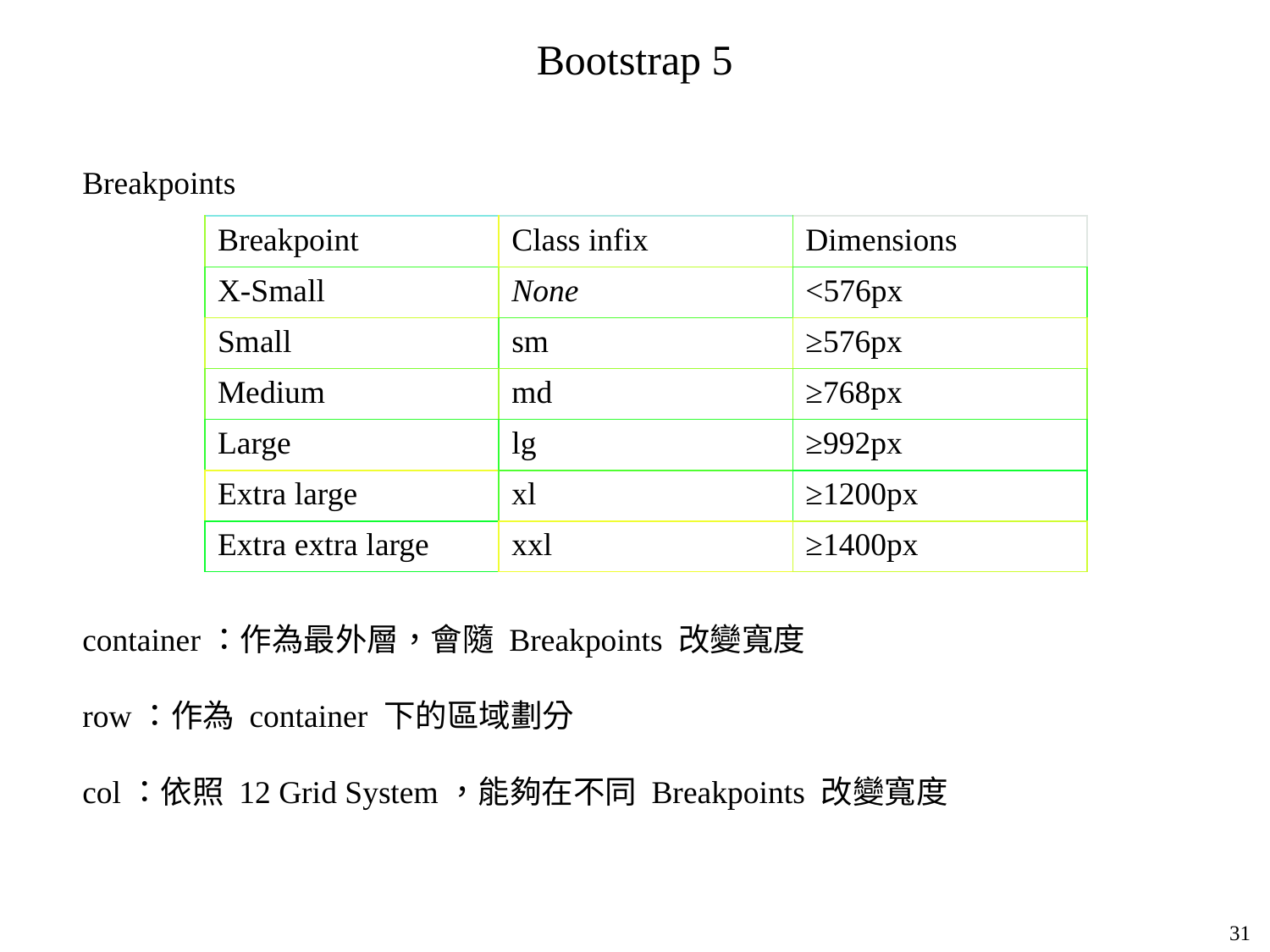

Bootstrap 5
Breakpoints

container：作為最外層，會隨 Breakpoints 改變寬度

row：作為 container 下的區域劃分

col：依照 12 Grid System，能夠在不同 Breakpoints 改變寬度
| Breakpoint | Class infix | Dimensions |
| --- | --- | --- |
| X-Small | None | <576px |
| Small | sm | ≥576px |
| Medium | md | ≥768px |
| Large | lg | ≥992px |
| Extra large | xl | ≥1200px |
| Extra extra large | xxl | ≥1400px |
31